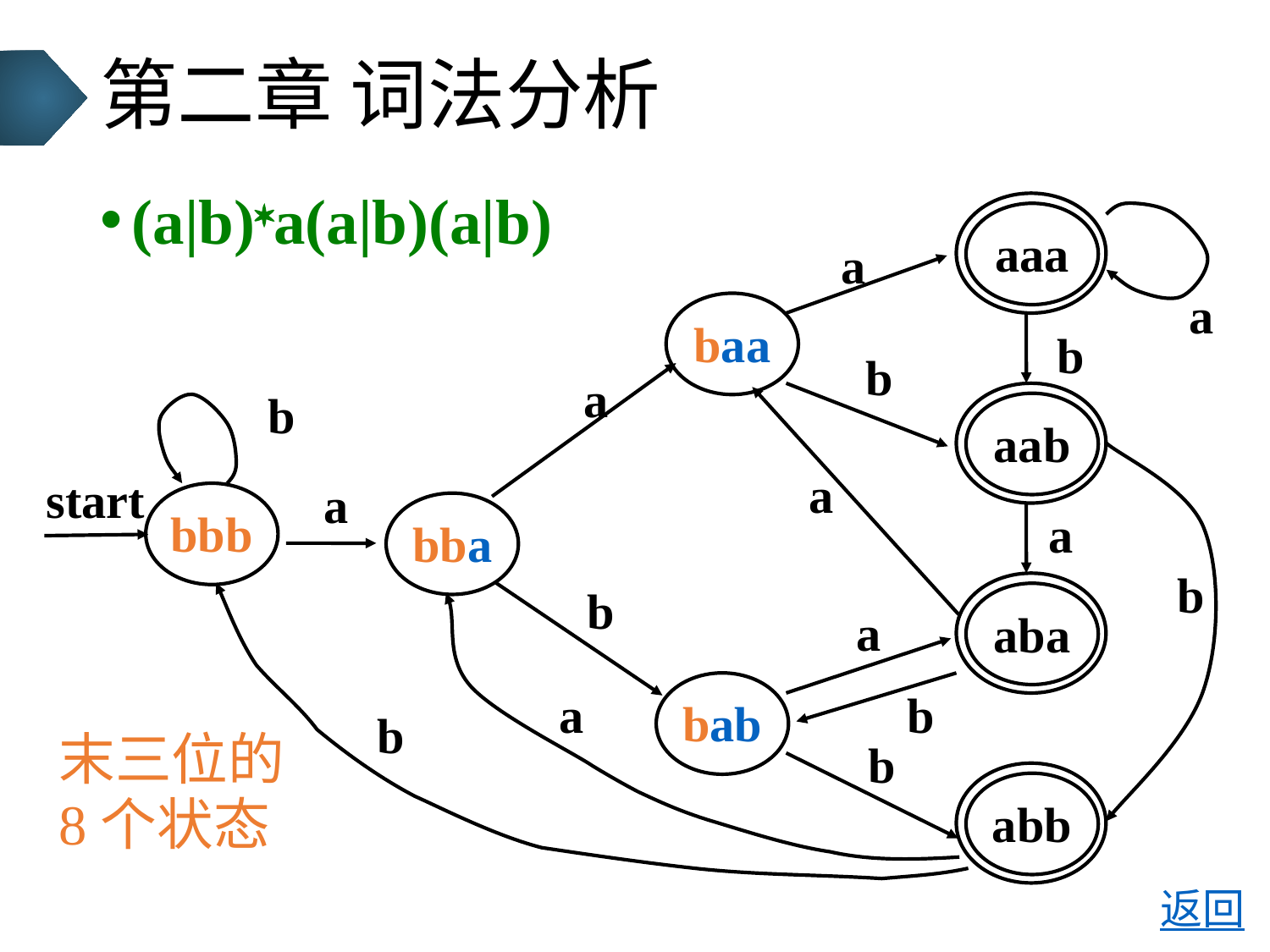

# 第二章 词法分析
(a|b)∗a(a|b)(a|b)

aaa

a
a

baa

b
b

a
b

aab

a

b
start
a
bbb
bba

a

aba
b

b

a
a

bab

b
b

abb
末三位的
8个状态
返回